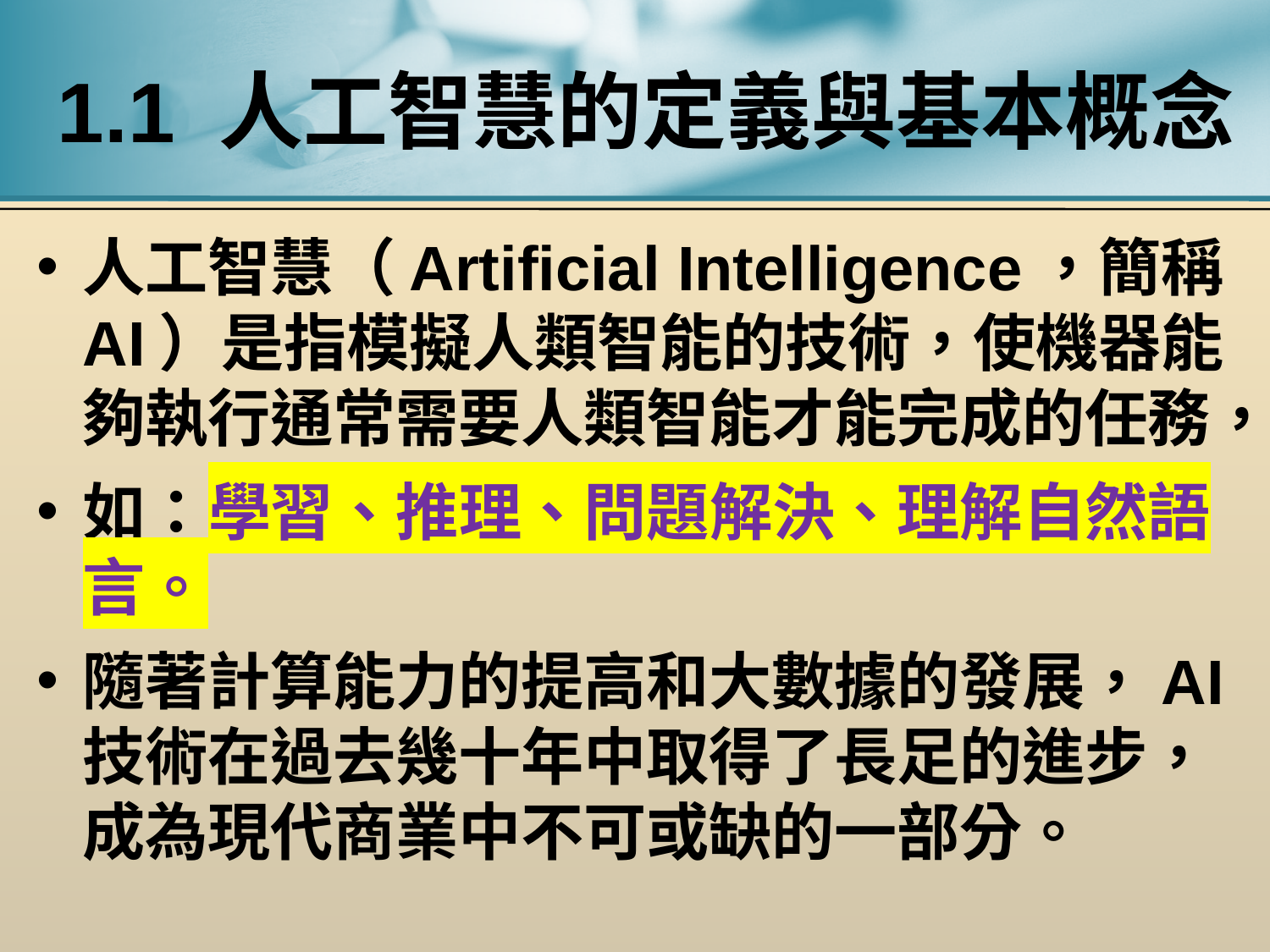

# 1.1 人工智慧的定義與基本概念
人工智慧（Artificial Intelligence，簡稱AI）是指模擬人類智能的技術，使機器能夠執行通常需要人類智能才能完成的任務，
如：學習、推理、問題解決、理解自然語言。
隨著計算能力的提高和大數據的發展，AI技術在過去幾十年中取得了長足的進步，成為現代商業中不可或缺的一部分。